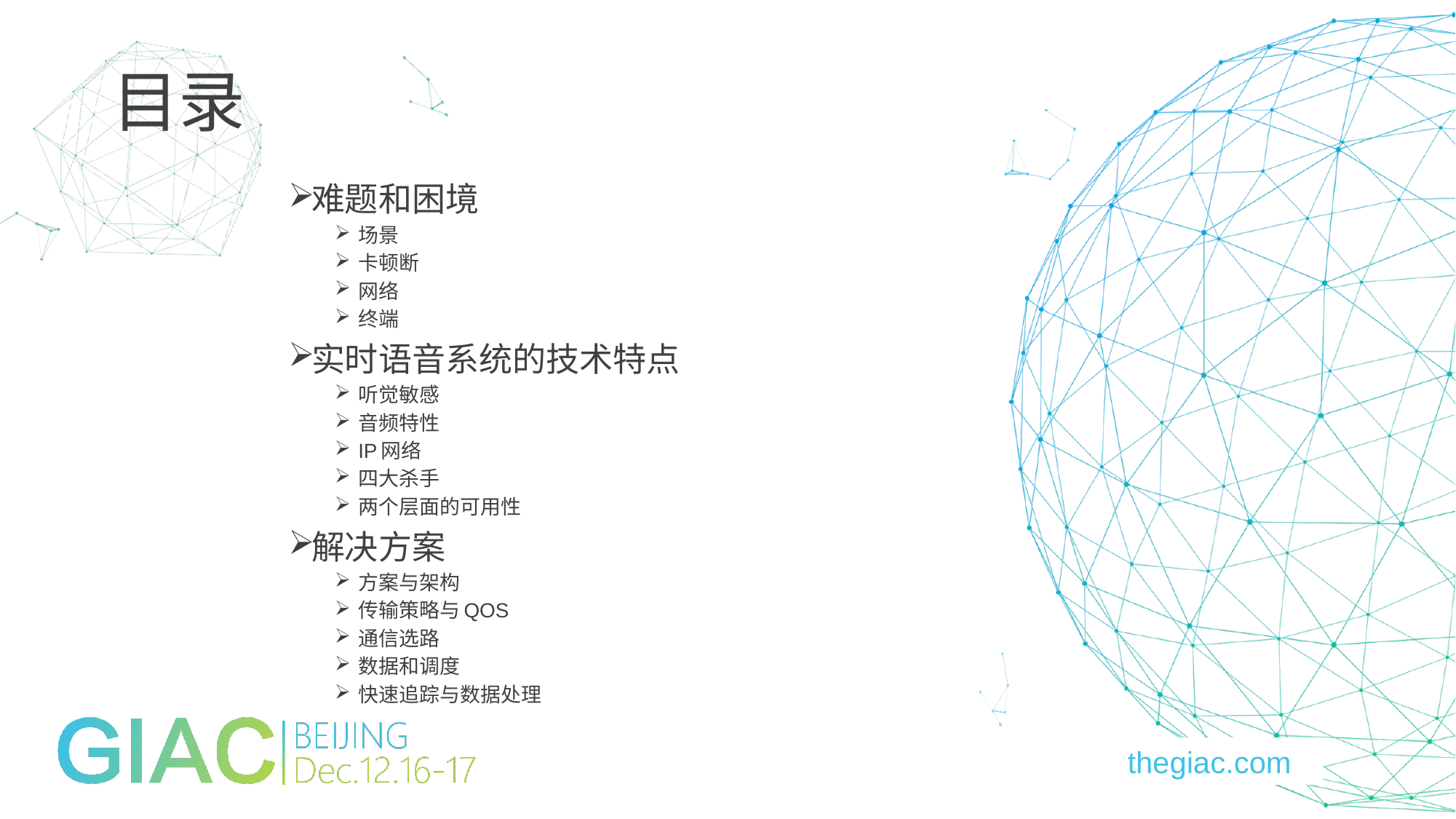

# 目录
难题和困境
场景
卡顿断
网络
终端
实时语音系统的技术特点
听觉敏感
音频特性
IP网络
四大杀手
两个层面的可用性
解决方案
方案与架构
传输策略与QOS
通信选路
数据和调度
快速追踪与数据处理